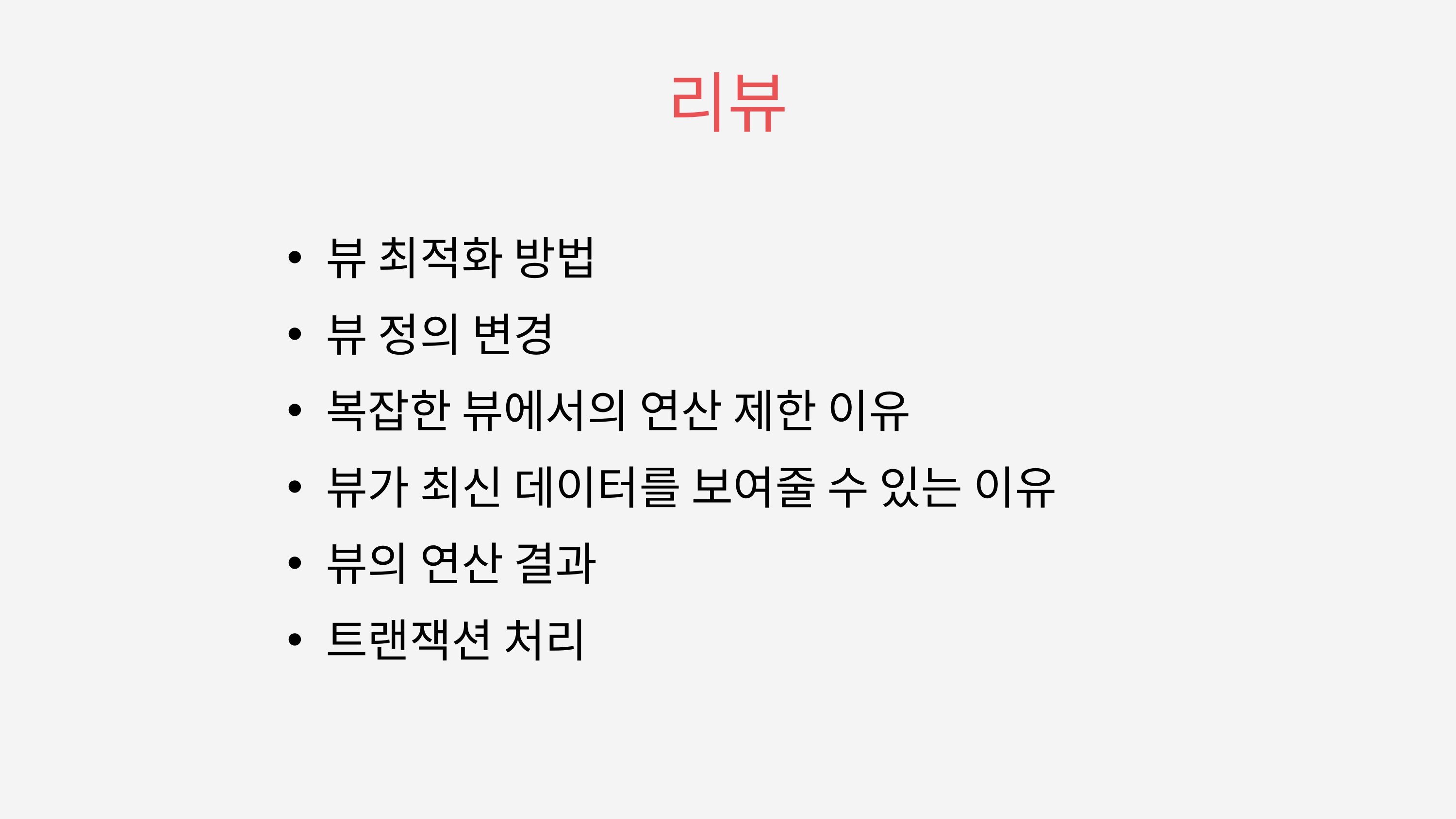

리뷰
뷰 최적화 방법
뷰 정의 변경
복잡한 뷰에서의 연산 제한 이유
뷰가 최신 데이터를 보여줄 수 있는 이유
뷰의 연산 결과
트랜잭션 처리